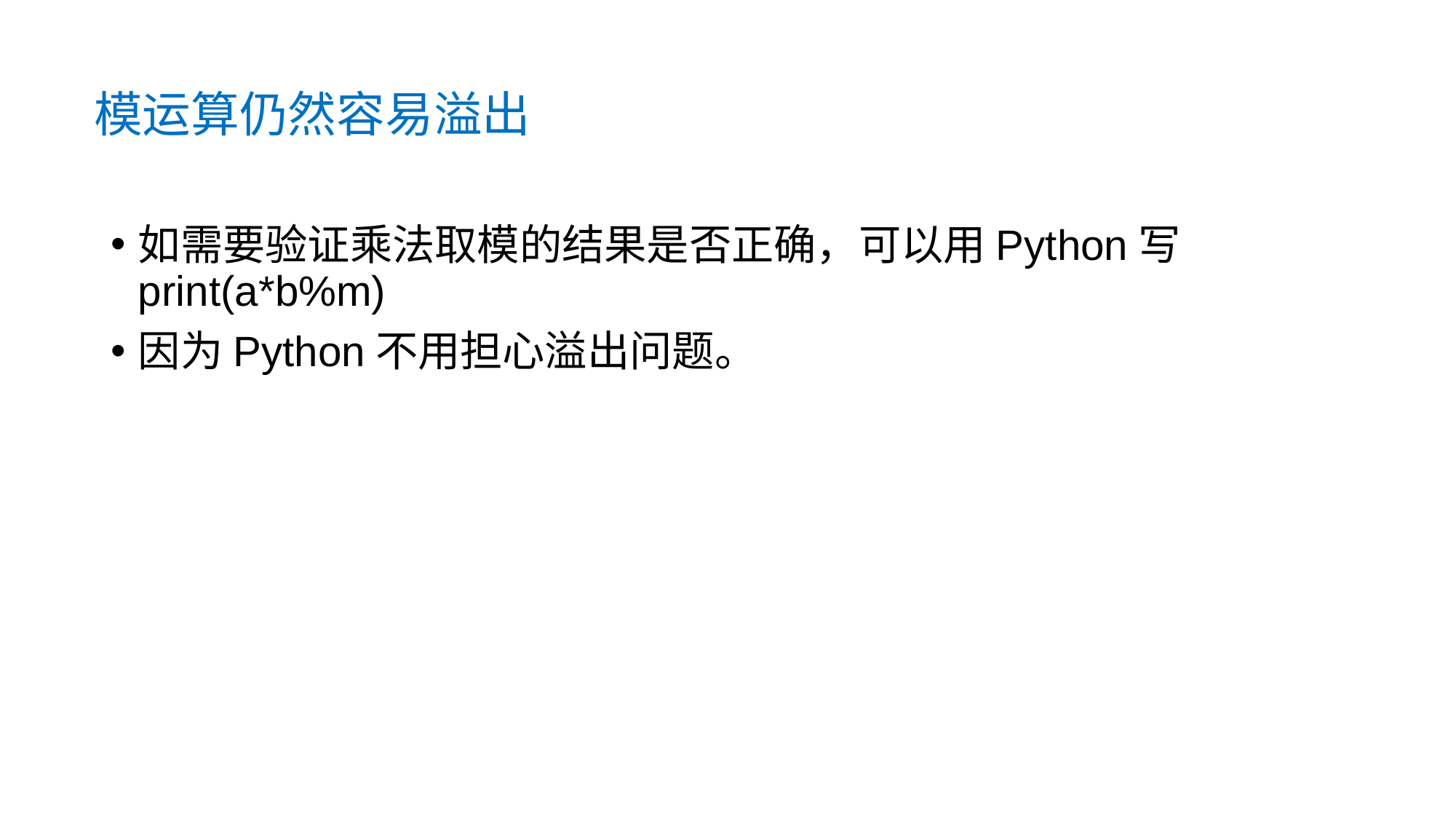

# 模运算仍然容易溢出
如需要验证乘法取模的结果是否正确，可以用Python写	print(a*b%m)
因为Python不用担心溢出问题。